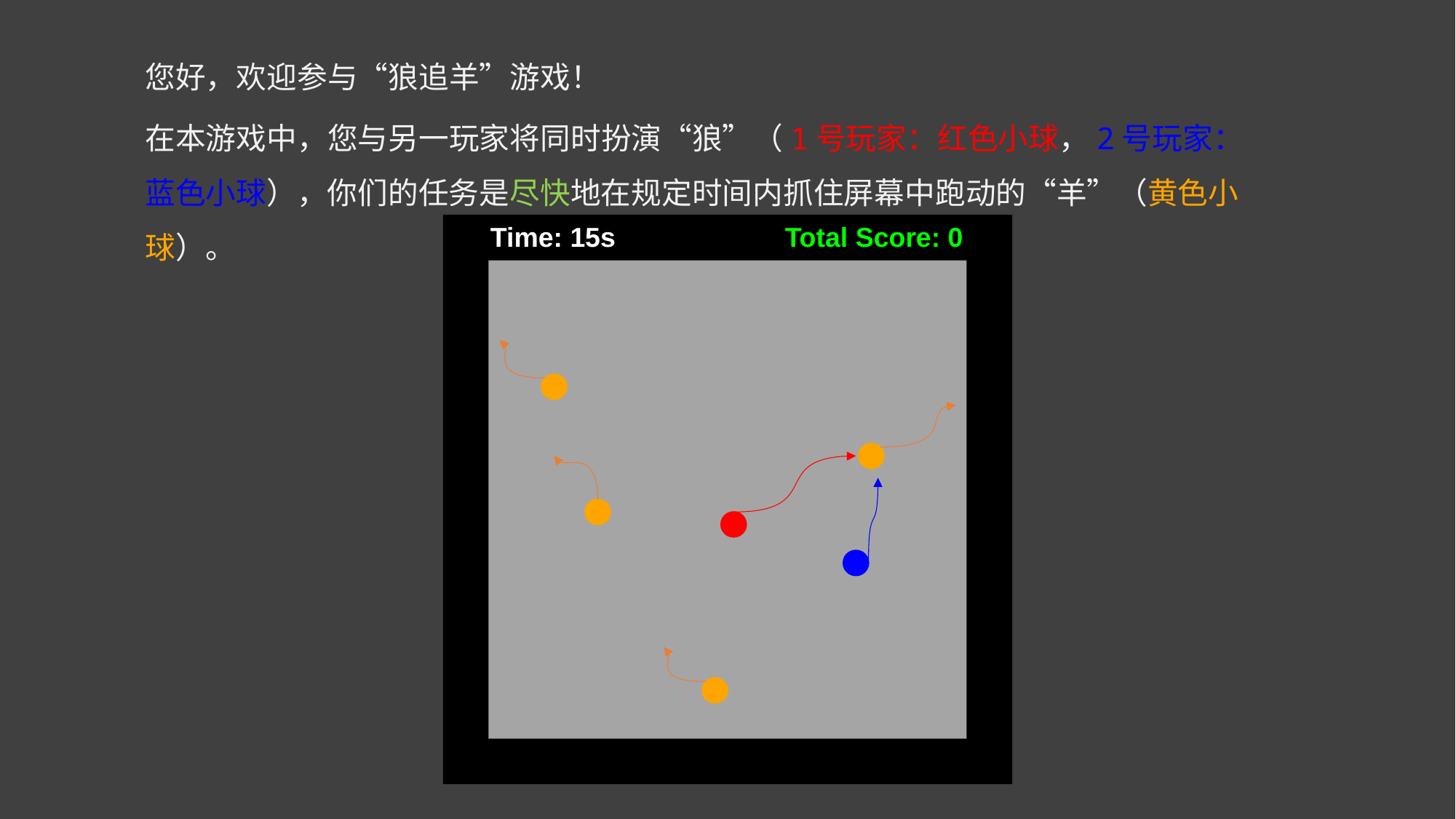

您好，欢迎参与“狼追羊”游戏！
在本游戏中，您与另一玩家将同时扮演“狼”（1号玩家：红色小球，2号玩家：蓝色小球），你们的任务是尽快地在规定时间内抓住屏幕中跑动的“羊”（黄色小球）。
Time: 15s

Total Score: 0